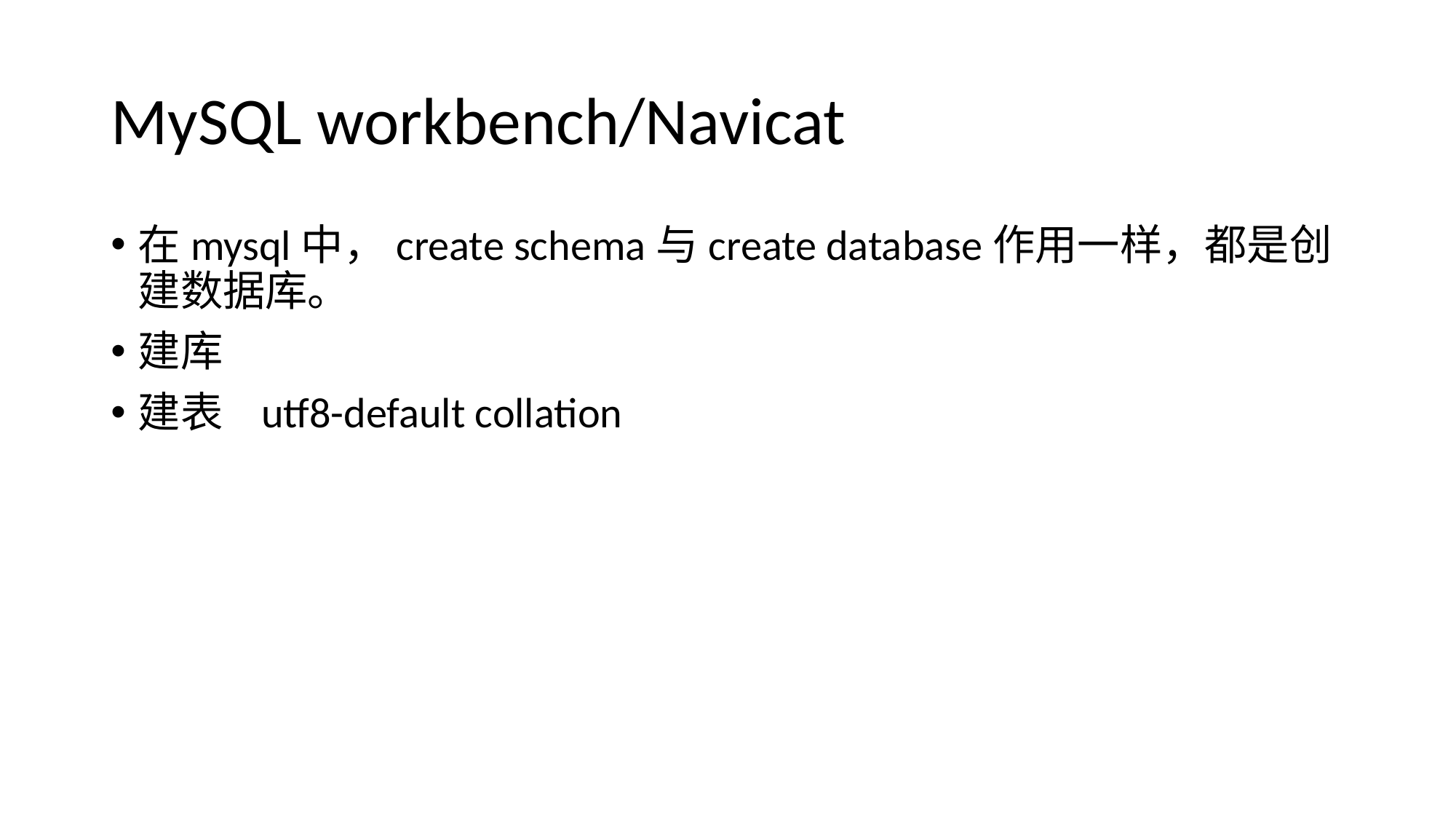

# MySQL workbench/Navicat
在mysql中，create schema与create database作用一样，都是创建数据库。
建库
建表   utf8-default collation